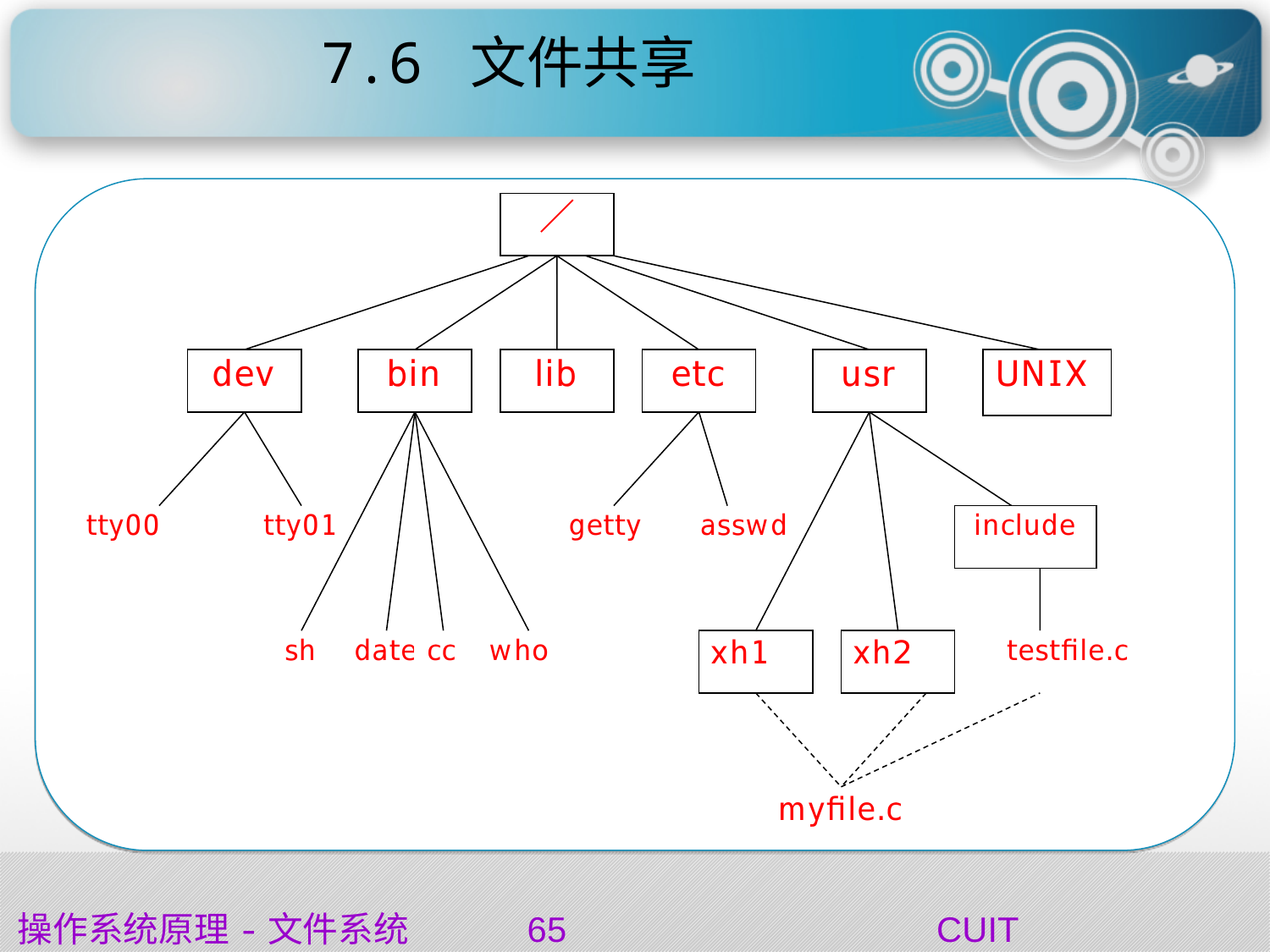

# 7.6 文件共享

／

dev
bin
lib
etc
usr
UNIX

tty00
tty01
getty
passwd
include

sh
date
cc    who
xh1
xh2
testfile.c

myfile.c